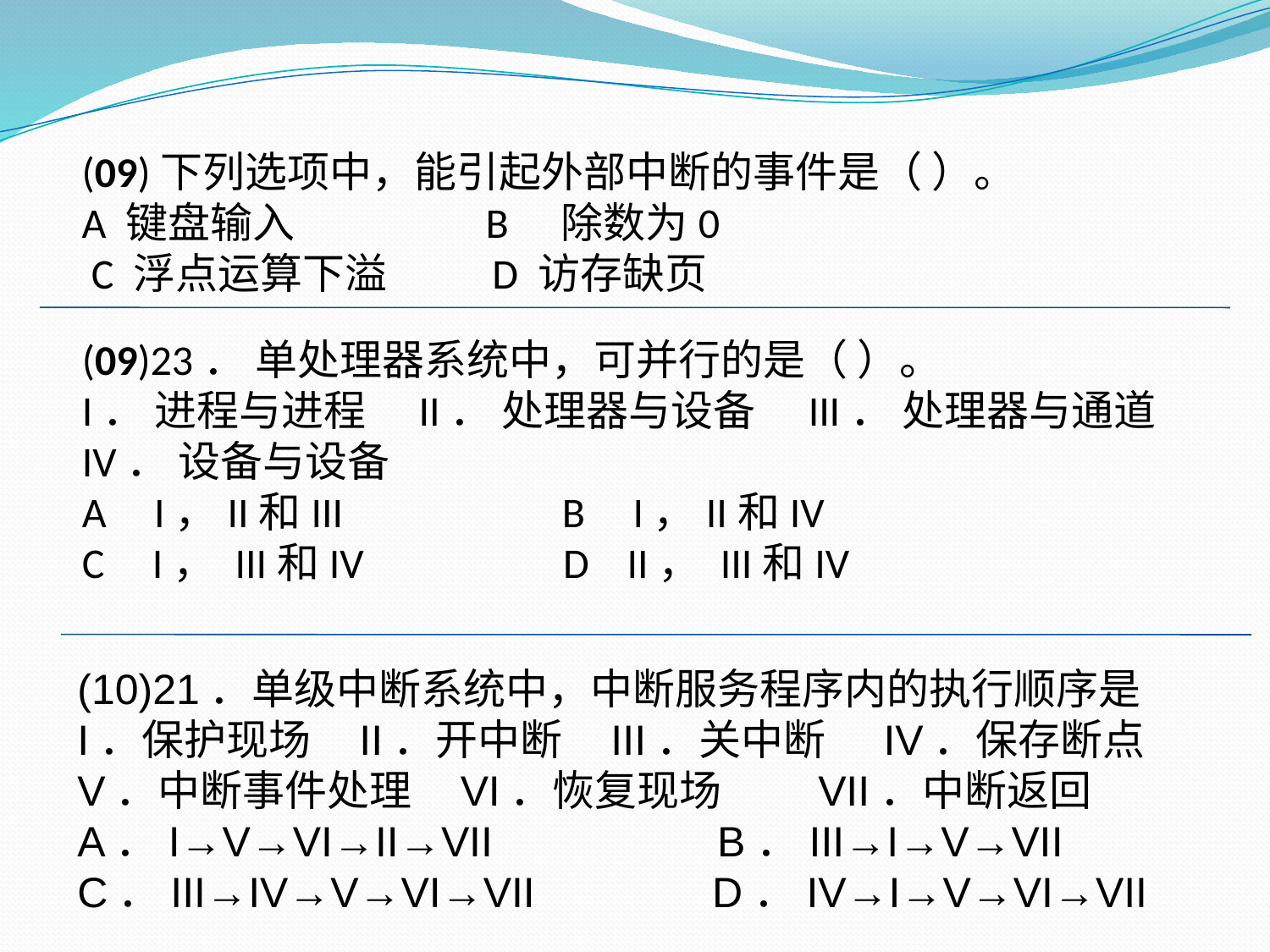

(09)下列选项中，能引起外部中断的事件是（ ）。
A 键盘输入　　          B　除数为0
 C 浮点运算下溢　　 D 访存缺页
(09)23． 单处理器系统中，可并行的是（ ）。
I． 进程与进程　II． 处理器与设备　III． 处理器与通道　 IV． 设备与设备
A     I，II和III　　            B     I，II和IV
C     I， III和IV　　　　 D    II， III和IV

(10)21．单级中断系统中，中断服务程序内的执行顺序是
I．保护现场    II．开中断    III．关中断     IV．保存断点
V．中断事件处理    VI．恢复现场         VII．中断返回
A．I→V→VI→II→VII                   B．III→I→V→VII
C．III→IV→V→VI→VII               D．IV→I→V→VI→VII